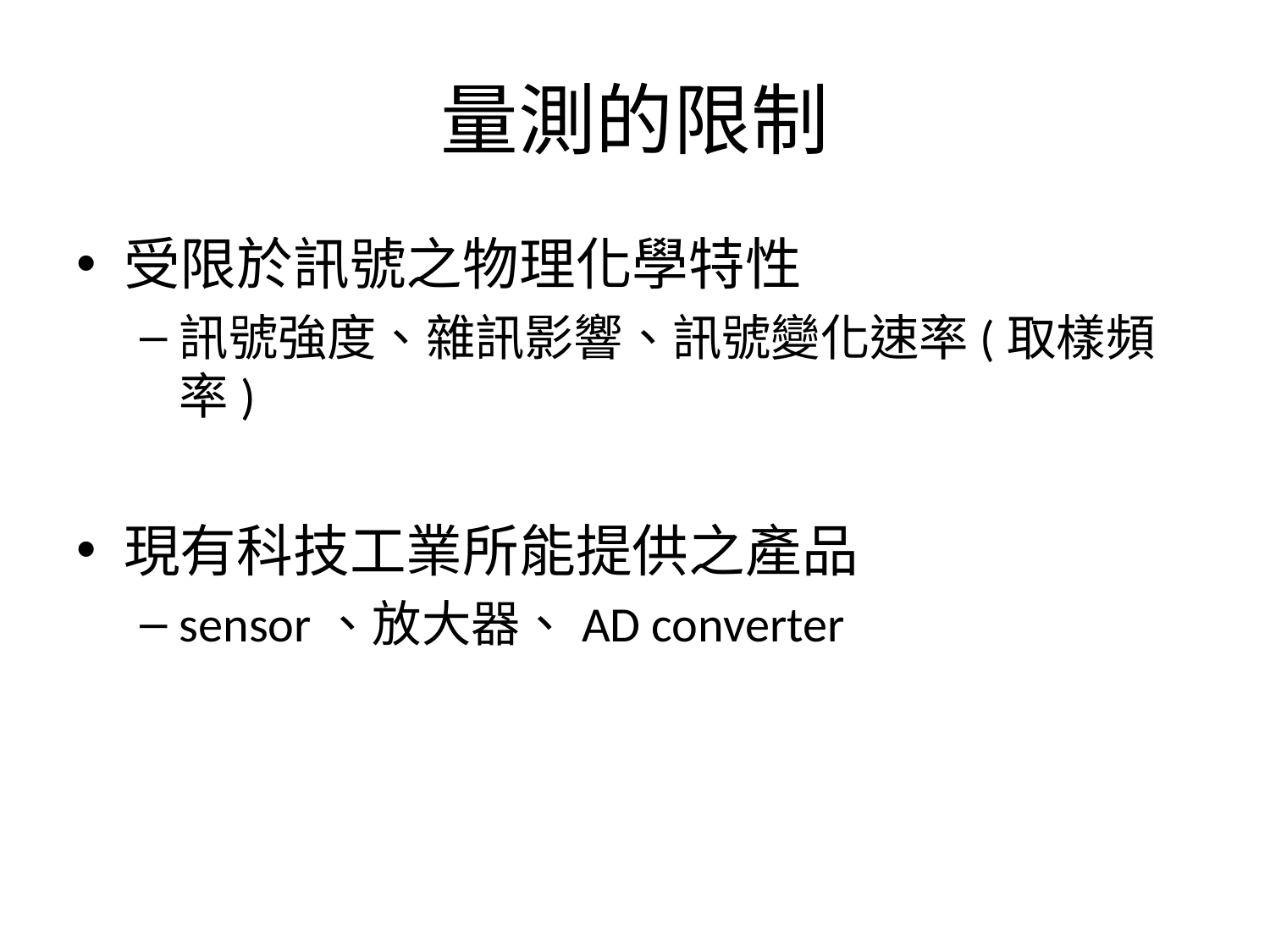

# 量測的限制
受限於訊號之物理化學特性
訊號強度、雜訊影響、訊號變化速率(取樣頻率)

現有科技工業所能提供之產品
sensor、放大器、AD converter